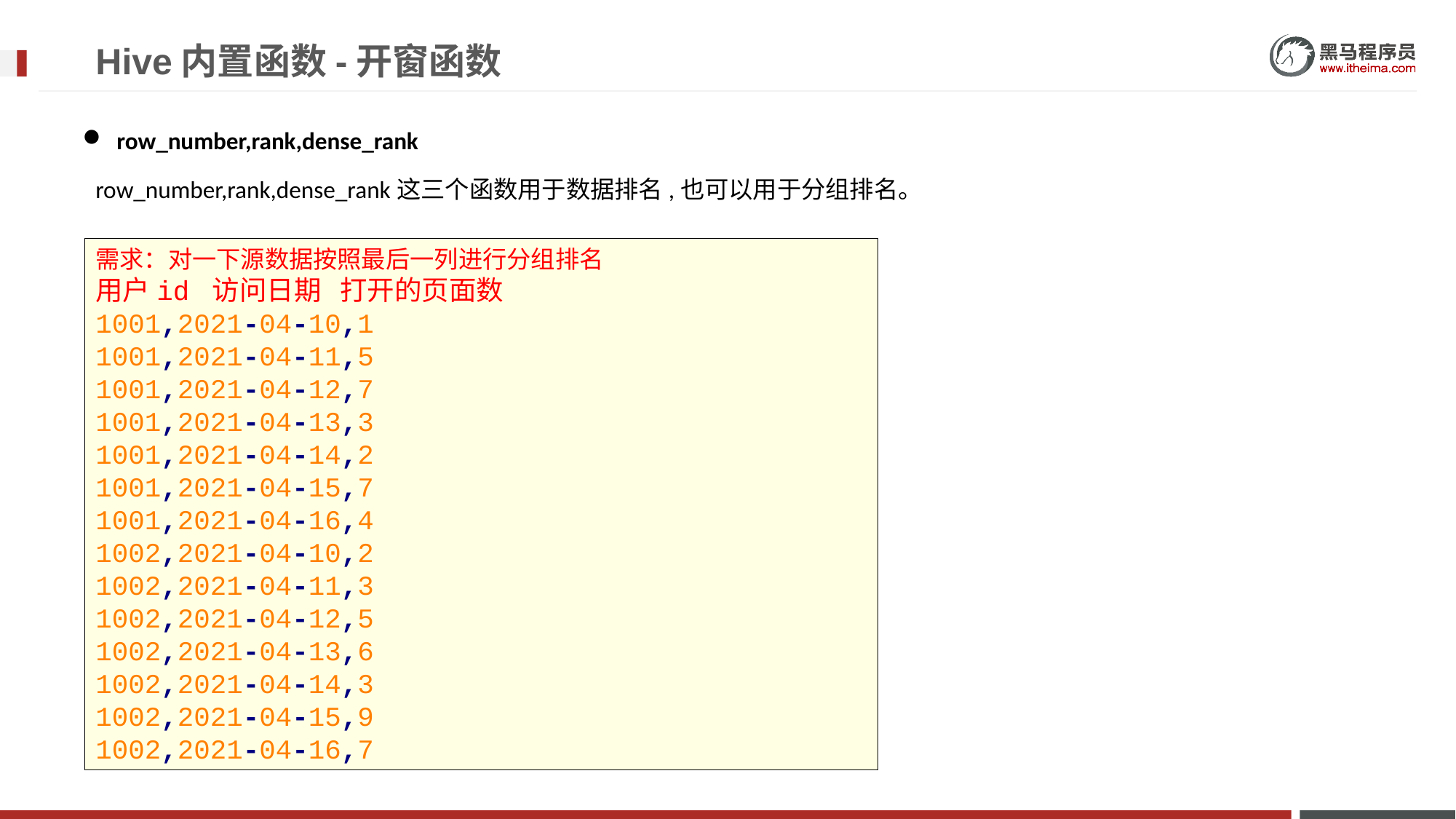

# Hive内置函数-开窗函数
row_number,rank,dense_rank
row_number,rank,dense_rank这三个函数用于数据排名,也可以用于分组排名。
需求：对一下源数据按照最后一列进行分组排名
用户id 访问日期   打开的页面数
1001,2021-04-10,1
1001,2021-04-11,5
1001,2021-04-12,7
1001,2021-04-13,3
1001,2021-04-14,2
1001,2021-04-15,7
1001,2021-04-16,4
1002,2021-04-10,2
1002,2021-04-11,3
1002,2021-04-12,5
1002,2021-04-13,6
1002,2021-04-14,3
1002,2021-04-15,9
1002,2021-04-16,7